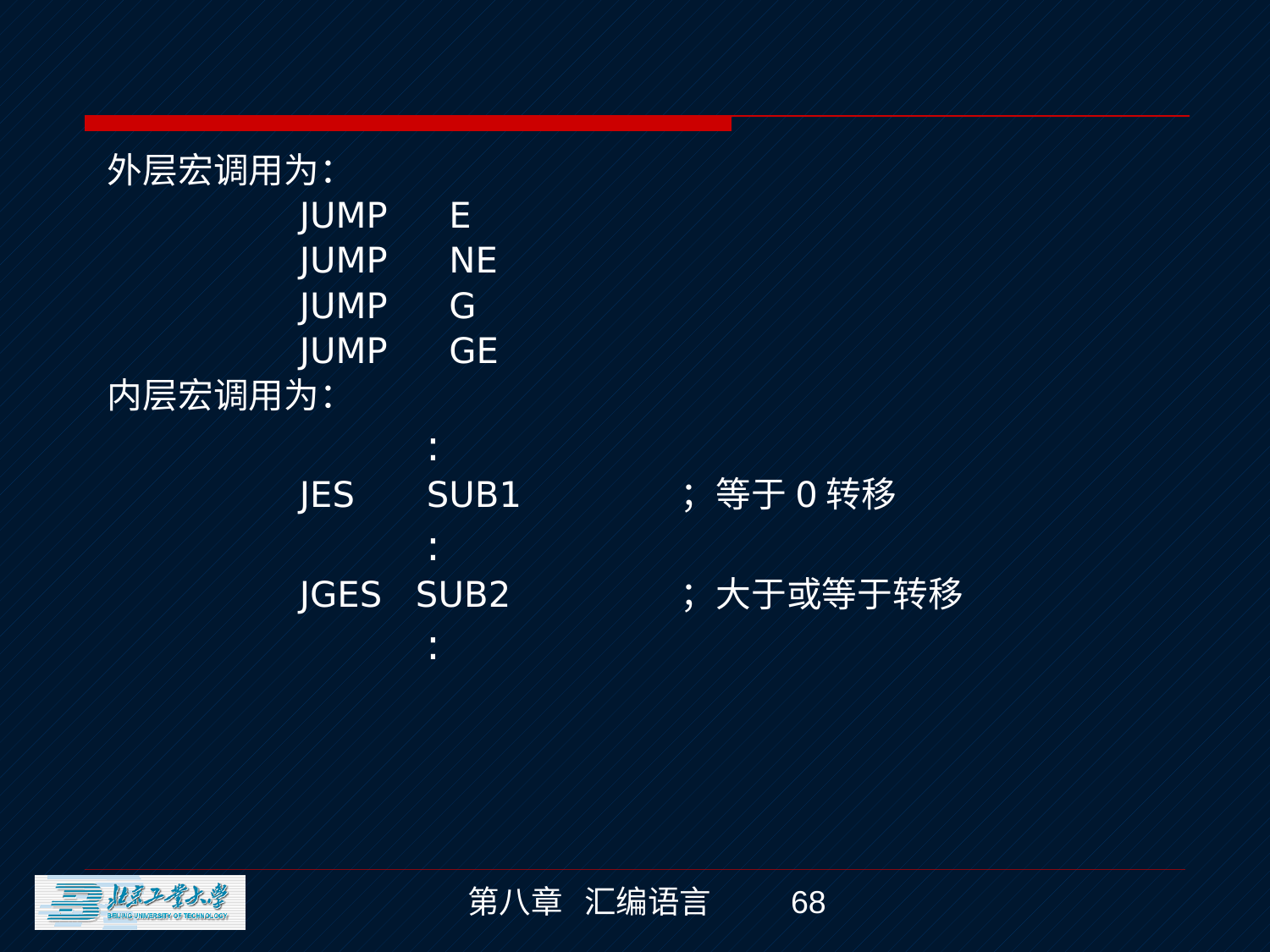

外层宏调用为：
		JUMP	  E
		JUMP	  NE
		JUMP	  G
		JUMP	  GE
内层宏调用为：
			:
		JES	SUB1		；等于0转移
			:
		JGES   SUB2		；大于或等于转移
			: